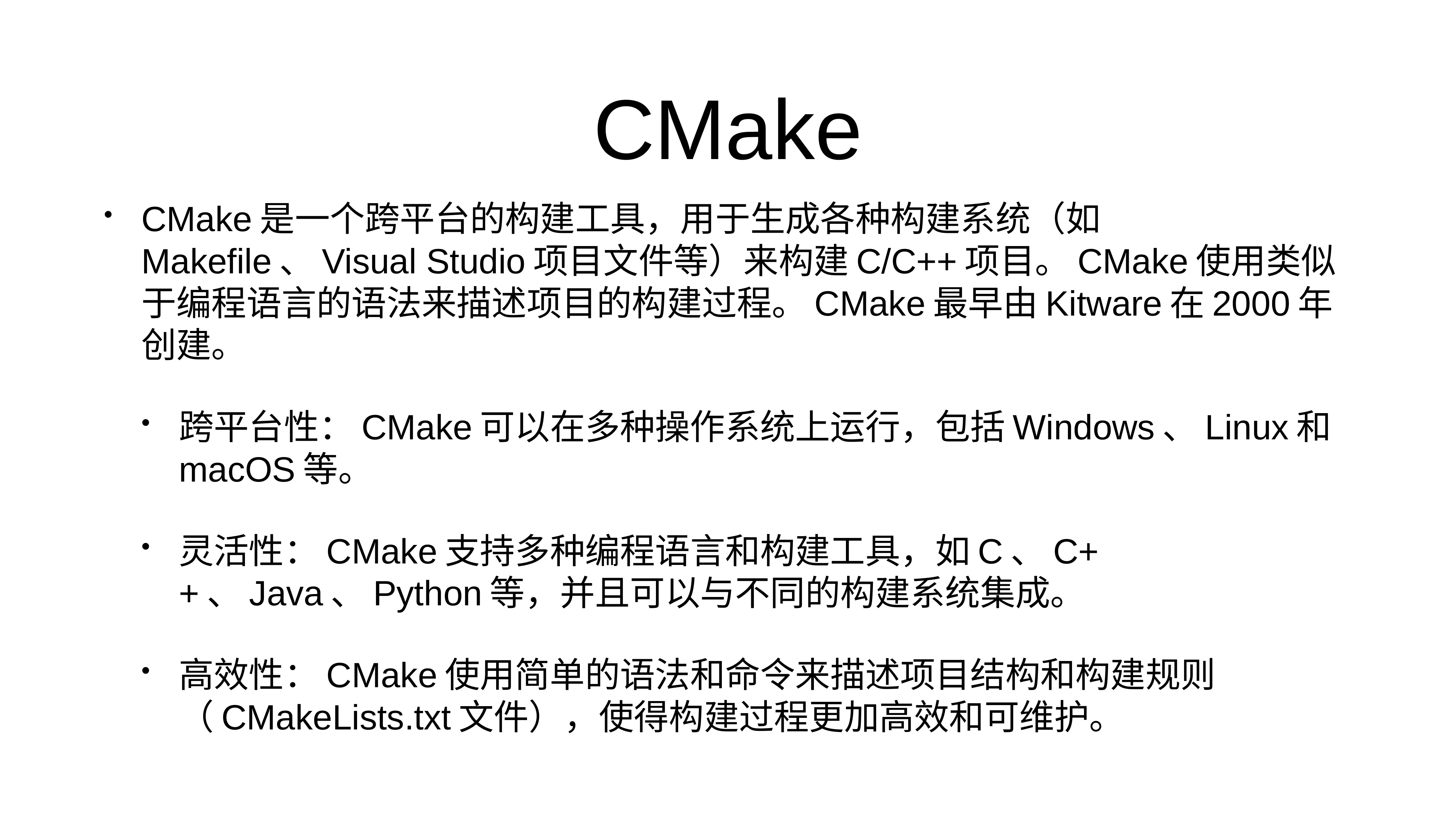

# CMake
CMake是一个跨平台的构建工具，用于生成各种构建系统（如Makefile、Visual Studio项目文件等）来构建C/C++项目。CMake使用类似于编程语言的语法来描述项目的构建过程。CMake最早由Kitware在2000年创建。
跨平台性：CMake可以在多种操作系统上运行，包括Windows、Linux和macOS等。
灵活性：CMake支持多种编程语言和构建工具，如C、C++、Java、Python等，并且可以与不同的构建系统集成。
高效性：CMake使用简单的语法和命令来描述项目结构和构建规则（CMakeLists.txt文件），使得构建过程更加高效和可维护。